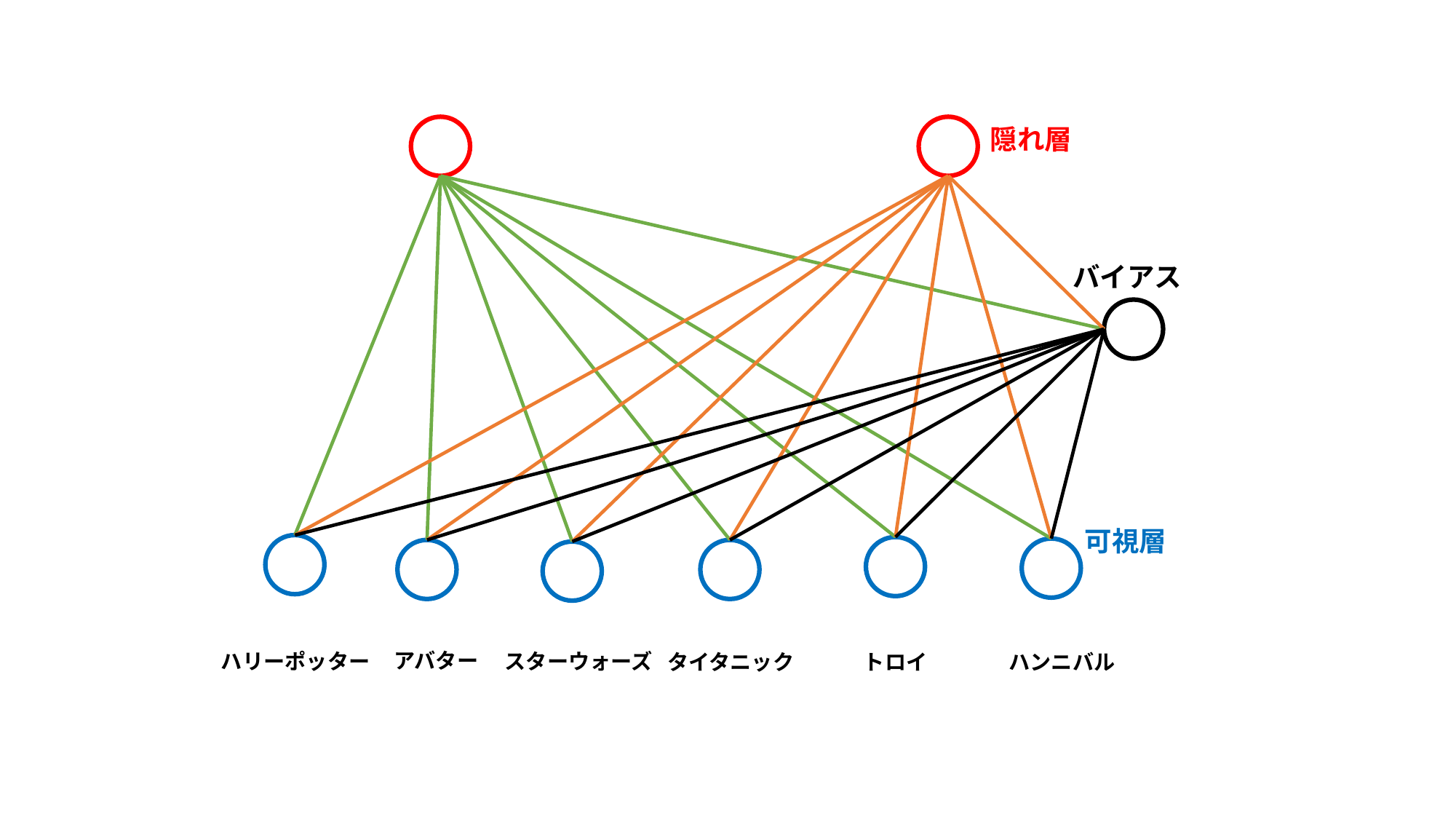

隠れ層
バイアス

可視層

アバター
ハリーポッター
スターウォーズ
タイタニック
トロイ
ハンニバル